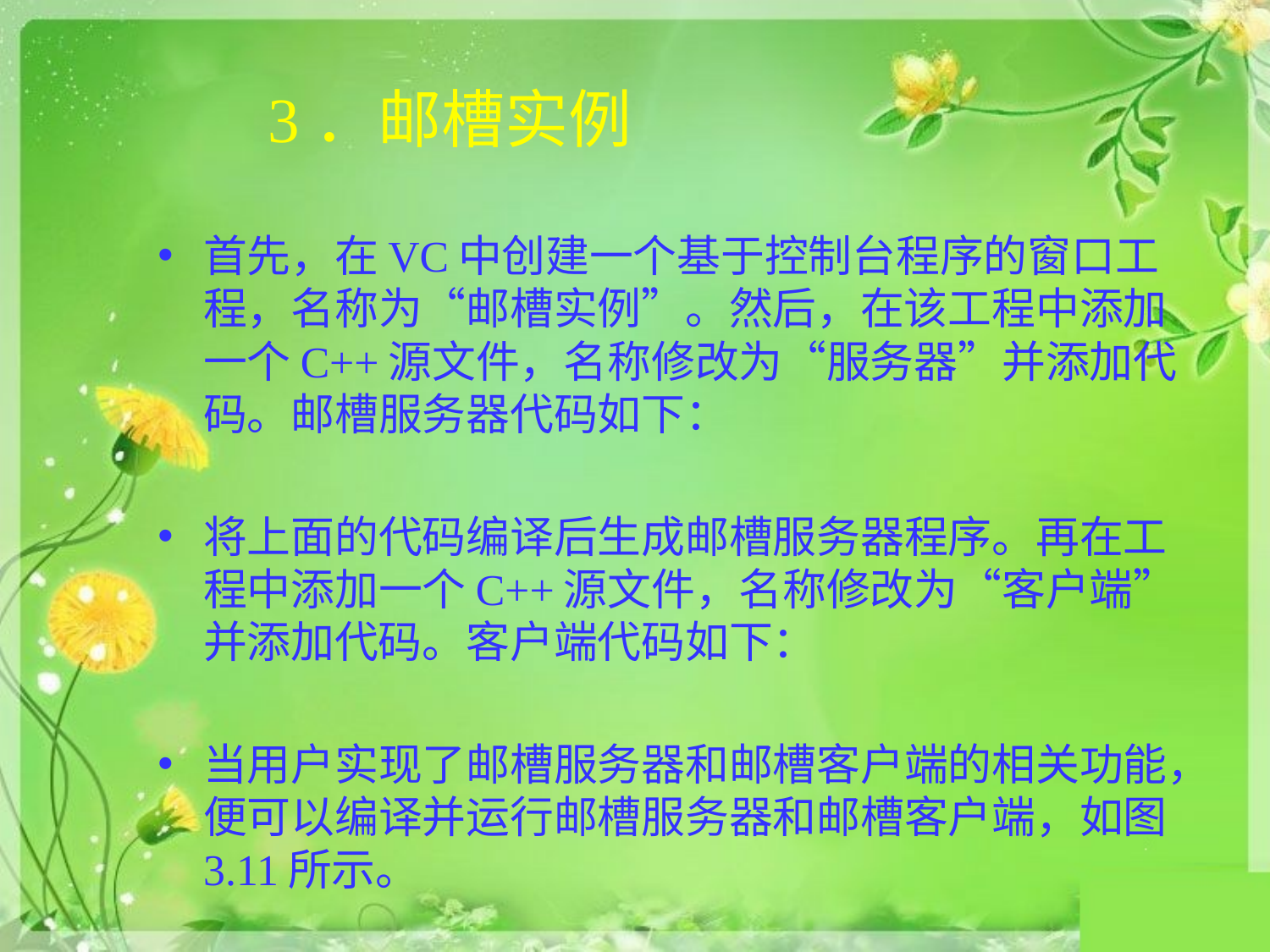

# 3．邮槽实例
首先，在VC中创建一个基于控制台程序的窗口工程，名称为“邮槽实例”。然后，在该工程中添加一个C++源文件，名称修改为“服务器”并添加代码。邮槽服务器代码如下：

将上面的代码编译后生成邮槽服务器程序。再在工程中添加一个C++源文件，名称修改为“客户端”并添加代码。客户端代码如下：

当用户实现了邮槽服务器和邮槽客户端的相关功能，便可以编译并运行邮槽服务器和邮槽客户端，如图3.11所示。